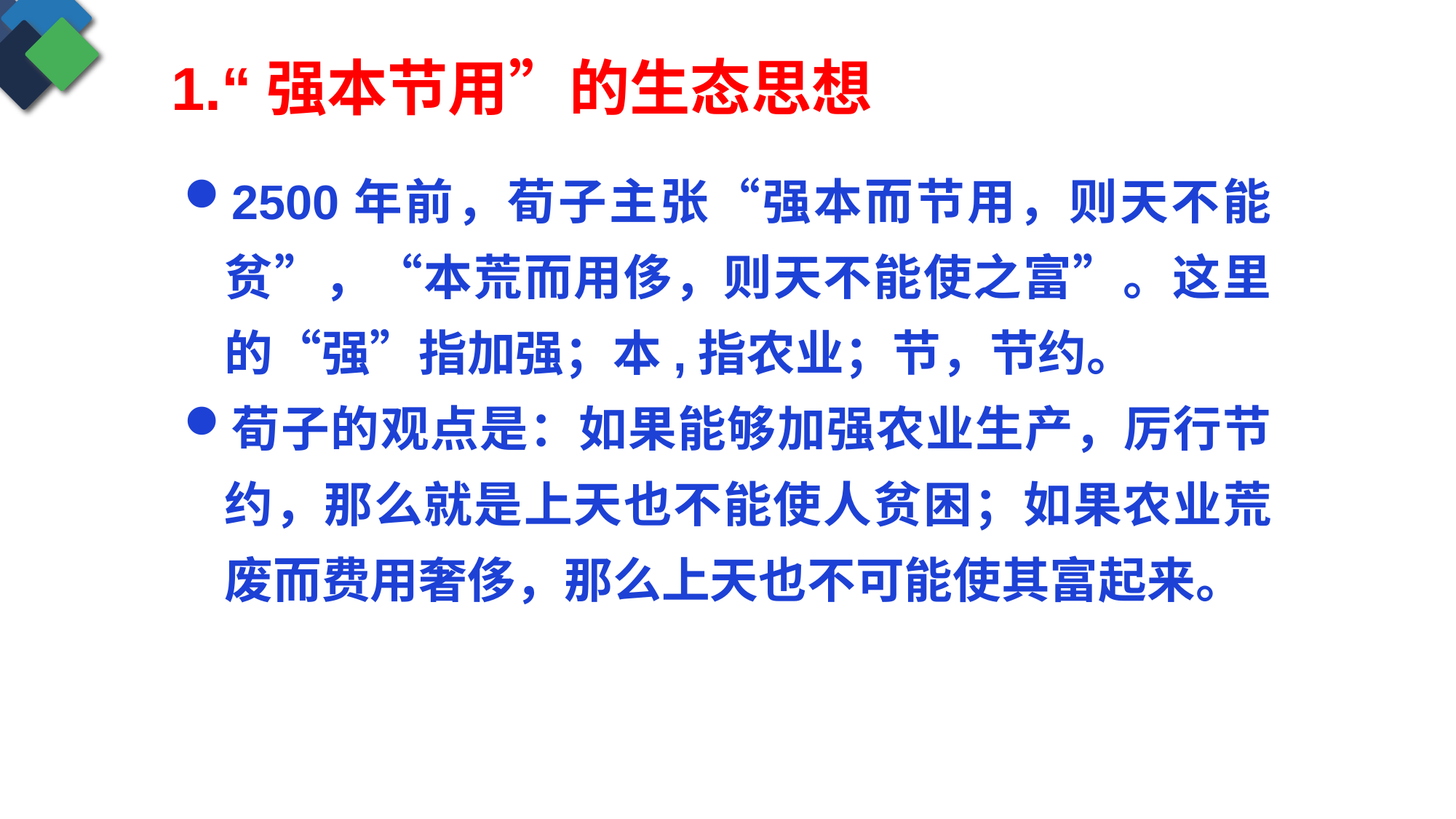

1.“强本节用”的生态思想
2500年前，荀子主张“强本而节用，则天不能贫”，“本荒而用侈，则天不能使之富”。这里的“强”指加强；本,指农业；节，节约。
荀子的观点是：如果能够加强农业生产，厉行节约，那么就是上天也不能使人贫困；如果农业荒废而费用奢侈，那么上天也不可能使其富起来。